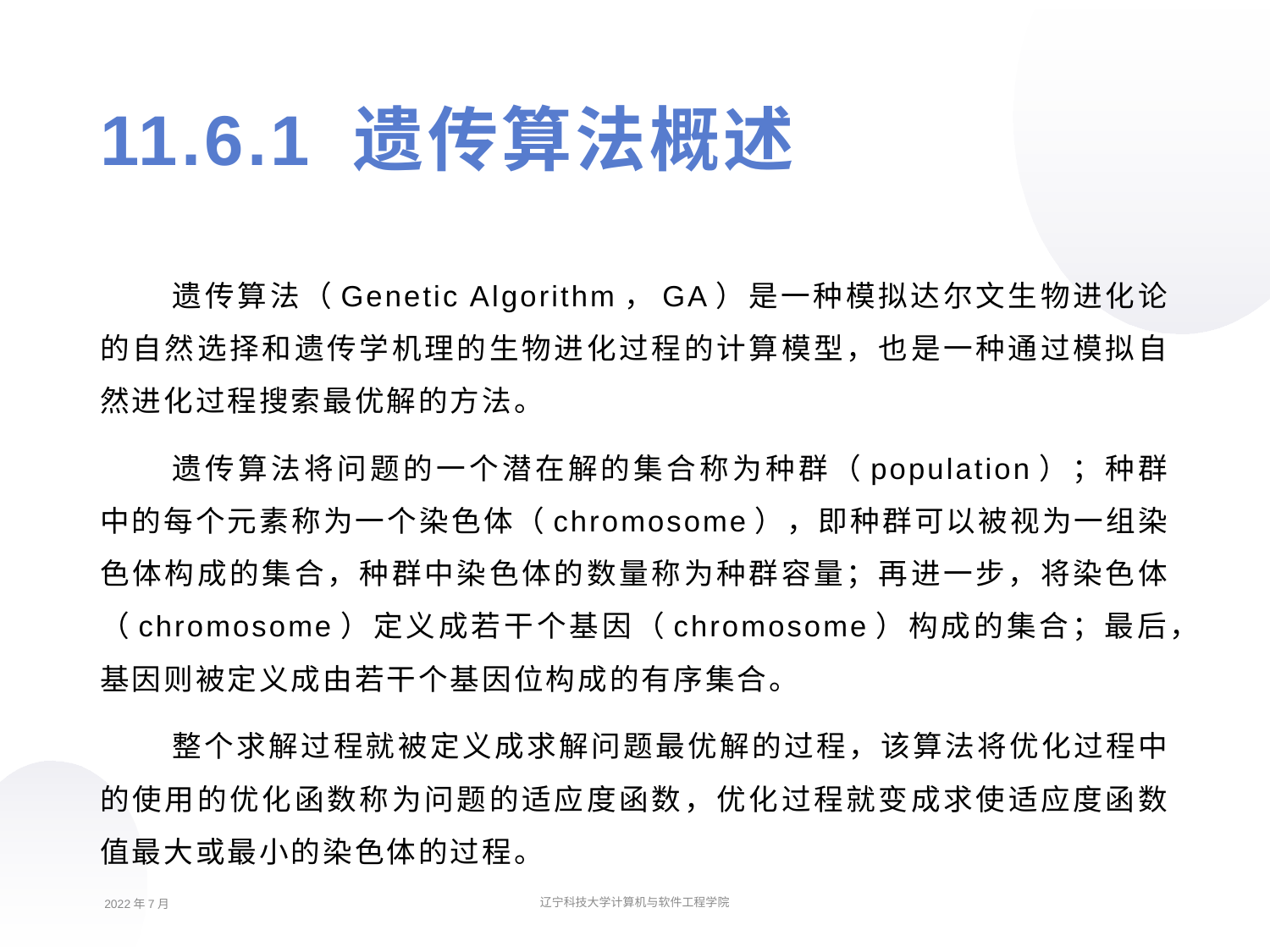

11.6.1 遗传算法概述
遗传算法（Genetic Algorithm，GA）是一种模拟达尔文生物进化论的自然选择和遗传学机理的生物进化过程的计算模型，也是一种通过模拟自然进化过程搜索最优解的方法。
遗传算法将问题的一个潜在解的集合称为种群（population）；种群中的每个元素称为一个染色体（chromosome），即种群可以被视为一组染色体构成的集合，种群中染色体的数量称为种群容量；再进一步，将染色体（chromosome）定义成若干个基因（chromosome）构成的集合；最后，基因则被定义成由若干个基因位构成的有序集合。
整个求解过程就被定义成求解问题最优解的过程，该算法将优化过程中的使用的优化函数称为问题的适应度函数，优化过程就变成求使适应度函数值最大或最小的染色体的过程。

2022年7月
辽宁科技大学计算机与软件工程学院
164